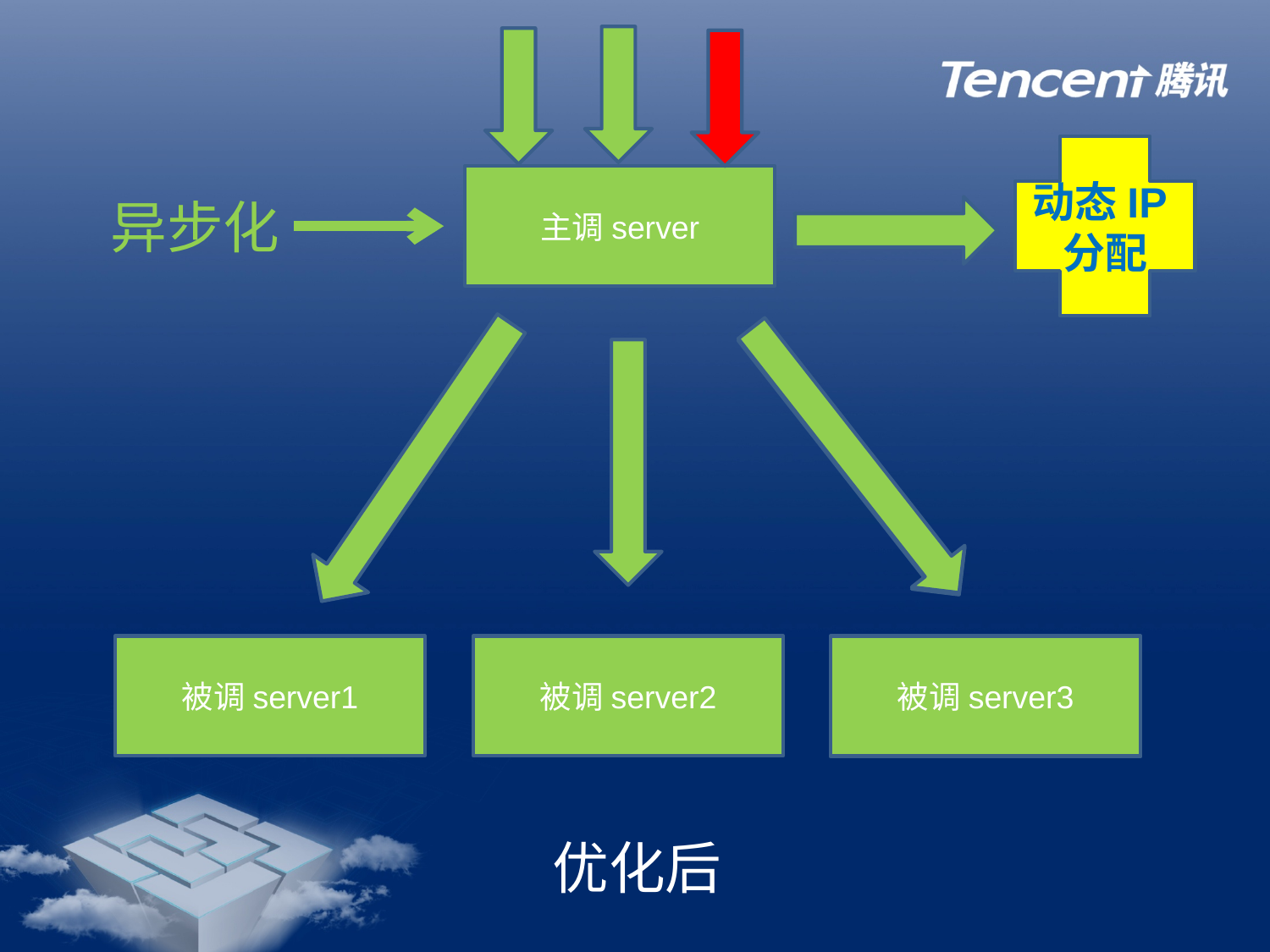

动态IP分配
主调server
异步化

被调server1
被调server2
被调server3
被调server3
优化后